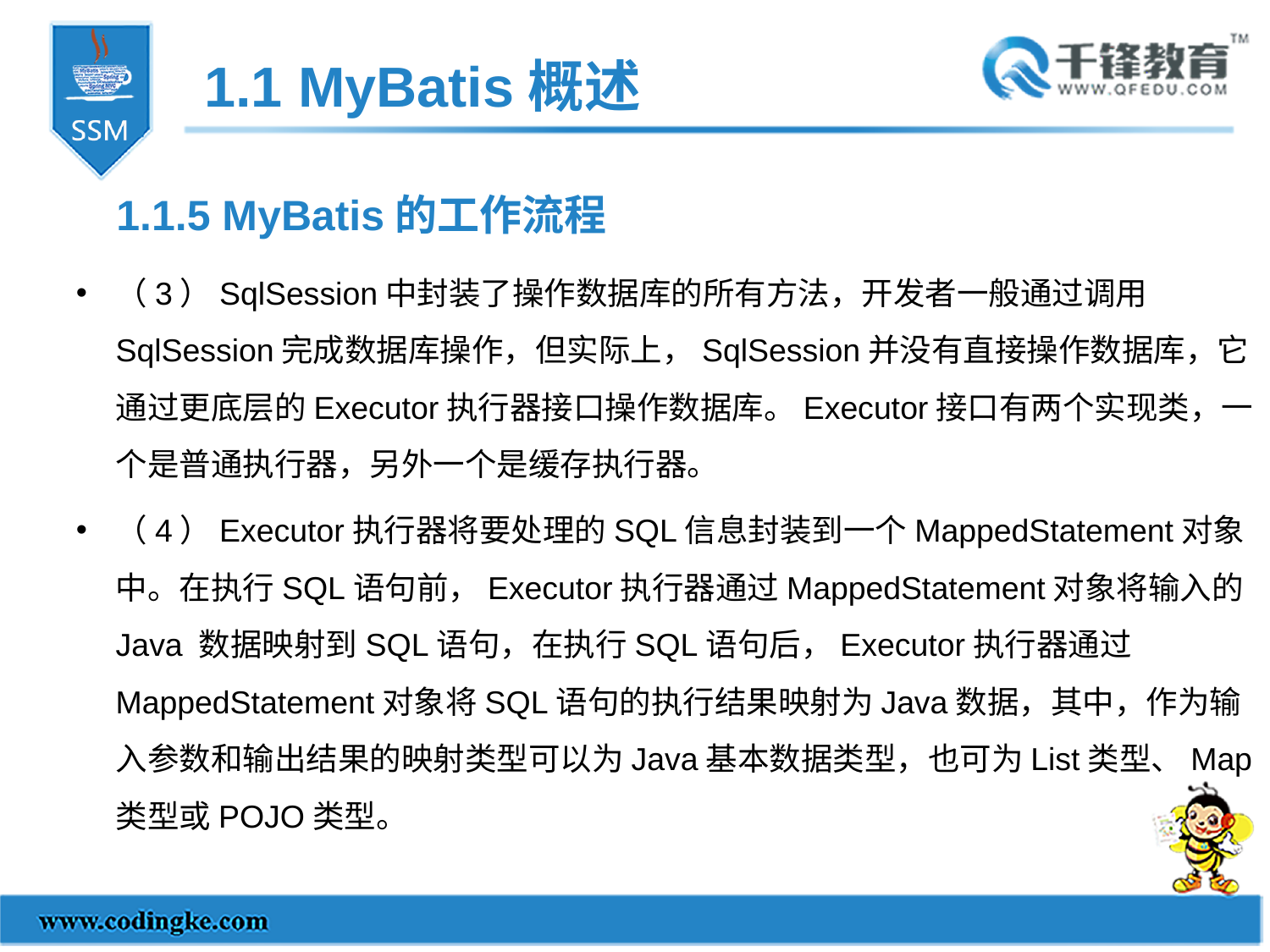

1.1 MyBatis概述
1.1.5 MyBatis的工作流程
（3）SqlSession中封装了操作数据库的所有方法，开发者一般通过调用SqlSession完成数据库操作，但实际上，SqlSession并没有直接操作数据库，它通过更底层的Executor执行器接口操作数据库。Executor接口有两个实现类，一个是普通执行器，另外一个是缓存执行器。
（4）Executor执行器将要处理的SQL信息封装到一个MappedStatement对象中。在执行SQL语句前，Executor执行器通过MappedStatement对象将输入的Java 数据映射到SQL语句，在执行SQL语句后，Executor执行器通过MappedStatement对象将SQL语句的执行结果映射为Java数据，其中，作为输入参数和输出结果的映射类型可以为Java基本数据类型，也可为List类型、Map类型或POJO类型。